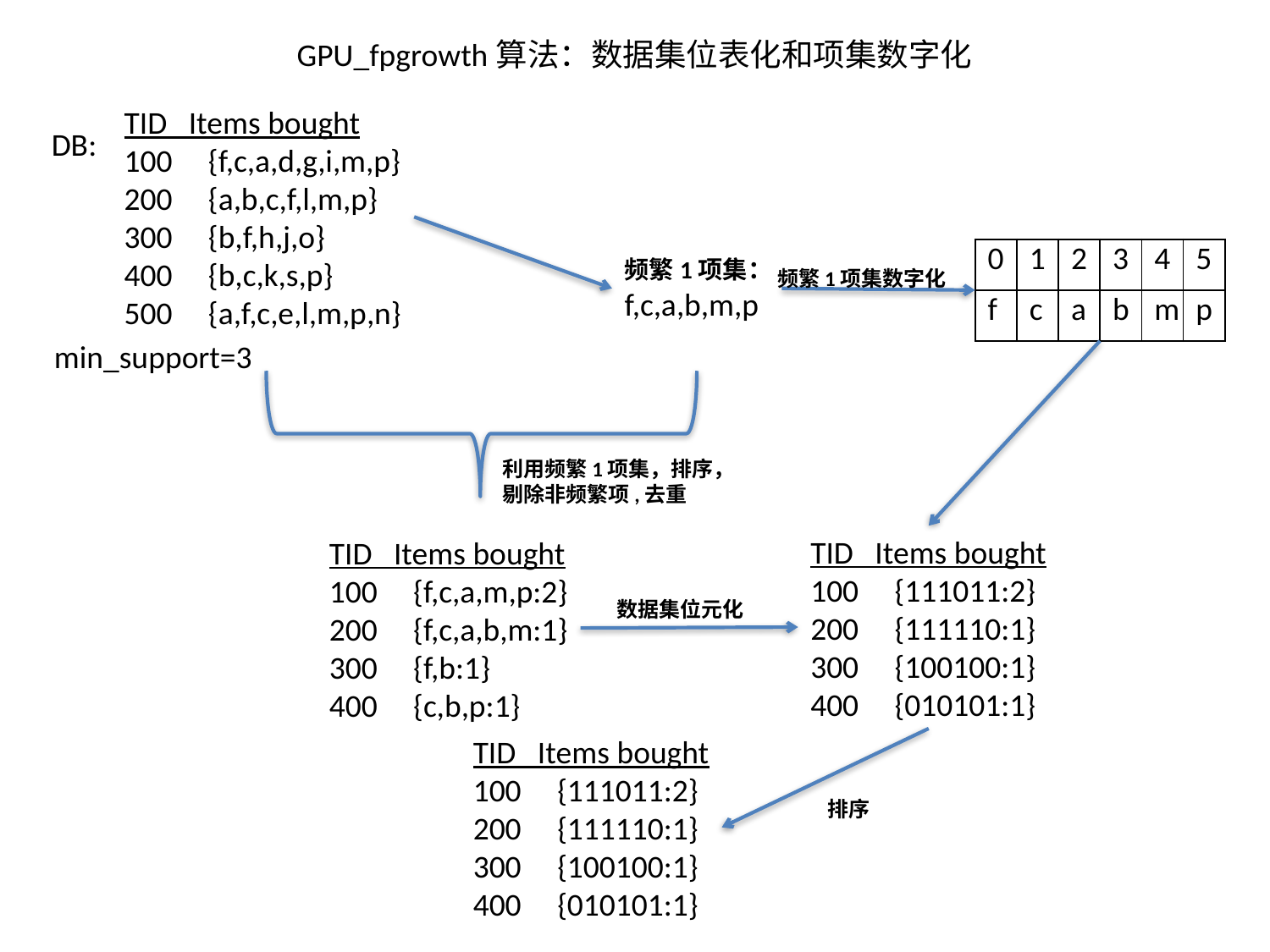

GPU_fpgrowth算法：数据集位表化和项集数字化
TID   Items bought
100     {f,c,a,d,g,i,m,p}
200     {a,b,c,f,l,m,p}
300     {b,f,h,j,o}
400     {b,c,k,s,p}
500     {a,f,c,e,l,m,p,n}
DB:

| 0 | 1 | 2 | 3 | 4 | 5 |
| --- | --- | --- | --- | --- | --- |
| f | c | a | b | m | p |
频繁1项集：
f,c,a,b,m,p
频繁1项集数字化
min_support=3
利用频繁1项集，排序，剔除非频繁项,去重
TID   Items bought
100     {111011:2}
200     {111110:1}
300     {100100:1}
400     {010101:1}
TID   Items bought
100     {f,c,a,m,p:2}
200     {f,c,a,b,m:1}
300     {f,b:1}
400     {c,b,p:1}
数据集位元化
TID   Items bought
100     {111011:2}
200     {111110:1}
300     {100100:1}
400     {010101:1}
排序